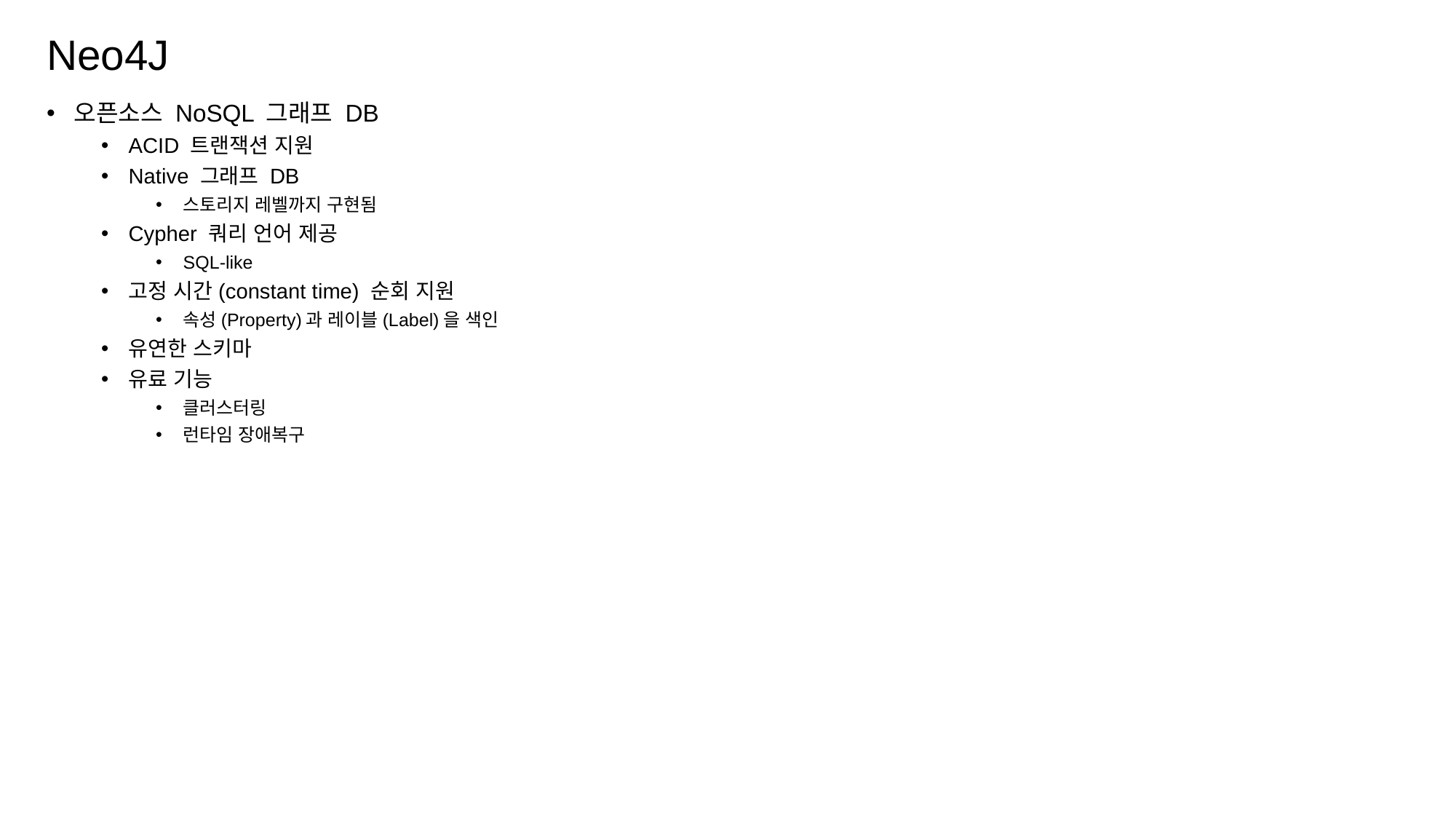

# Neo4J
오픈소스 NoSQL 그래프 DB
ACID 트랜잭션 지원
Native 그래프 DB
스토리지 레벨까지 구현됨
Cypher 쿼리 언어 제공
SQL-like
고정 시간(constant time) 순회 지원
속성(Property)과 레이블(Label)을 색인
유연한 스키마
유료 기능
클러스터링
런타임 장애복구